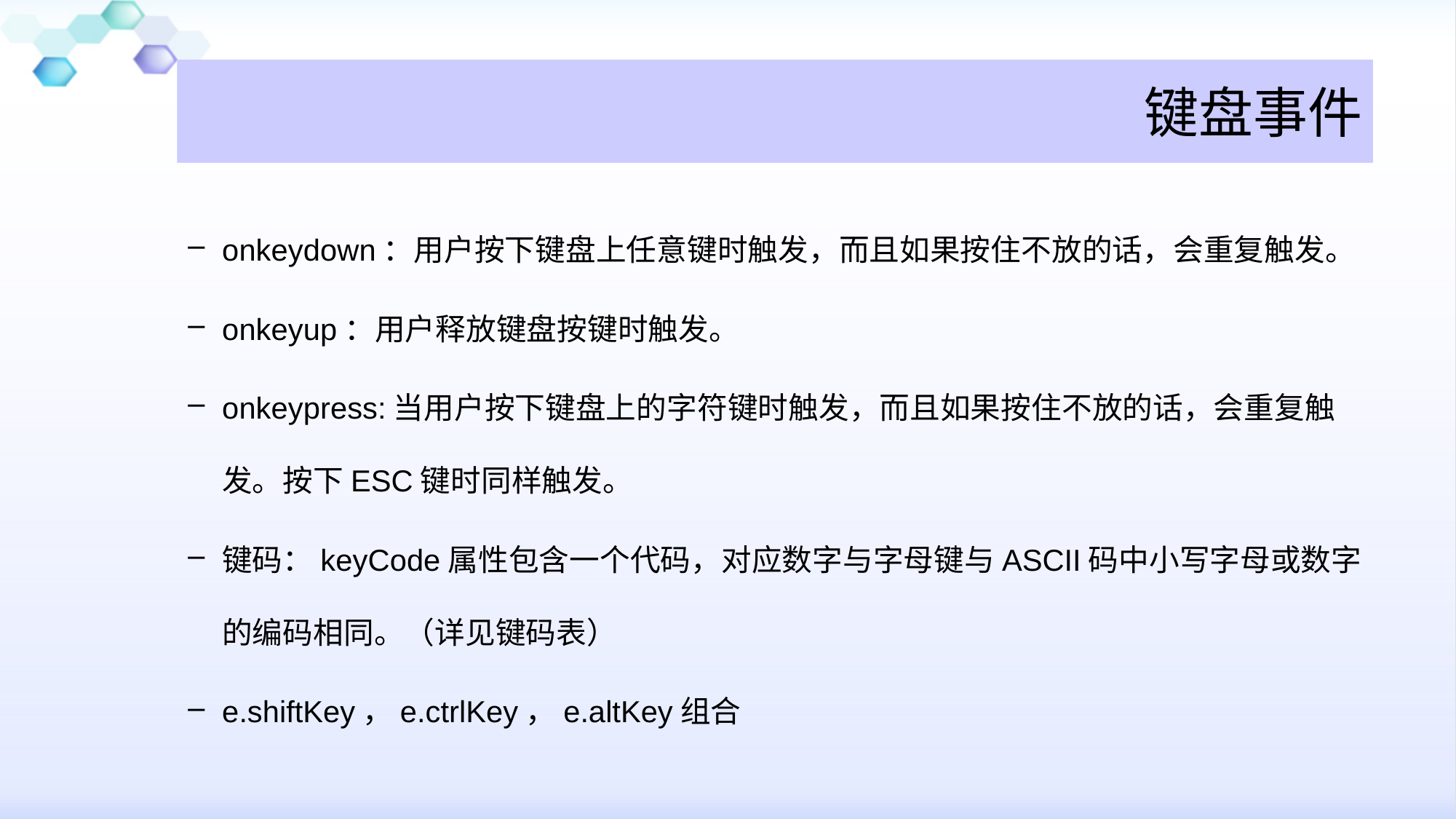

# 键盘事件
onkeydown：用户按下键盘上任意键时触发，而且如果按住不放的话，会重复触发。
onkeyup：用户释放键盘按键时触发。
onkeypress:当用户按下键盘上的字符键时触发，而且如果按住不放的话，会重复触发。按下ESC键时同样触发。
键码：keyCode属性包含一个代码，对应数字与字母键与ASCII码中小写字母或数字的编码相同。（详见键码表）
e.shiftKey，e.ctrlKey，e.altKey组合